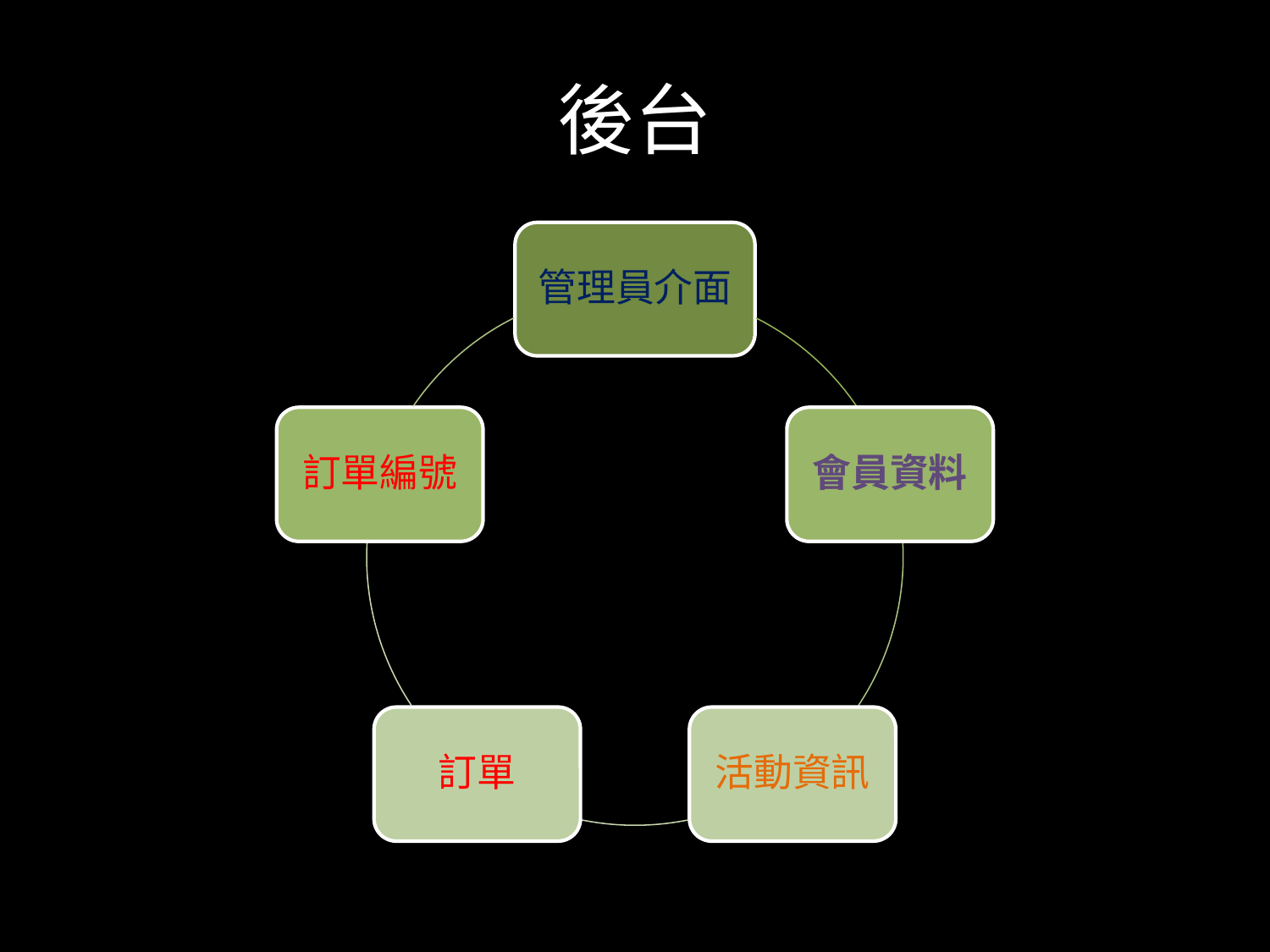

# 後台
管理員介面
會員資料
活動資訊
訂單
訂單編號